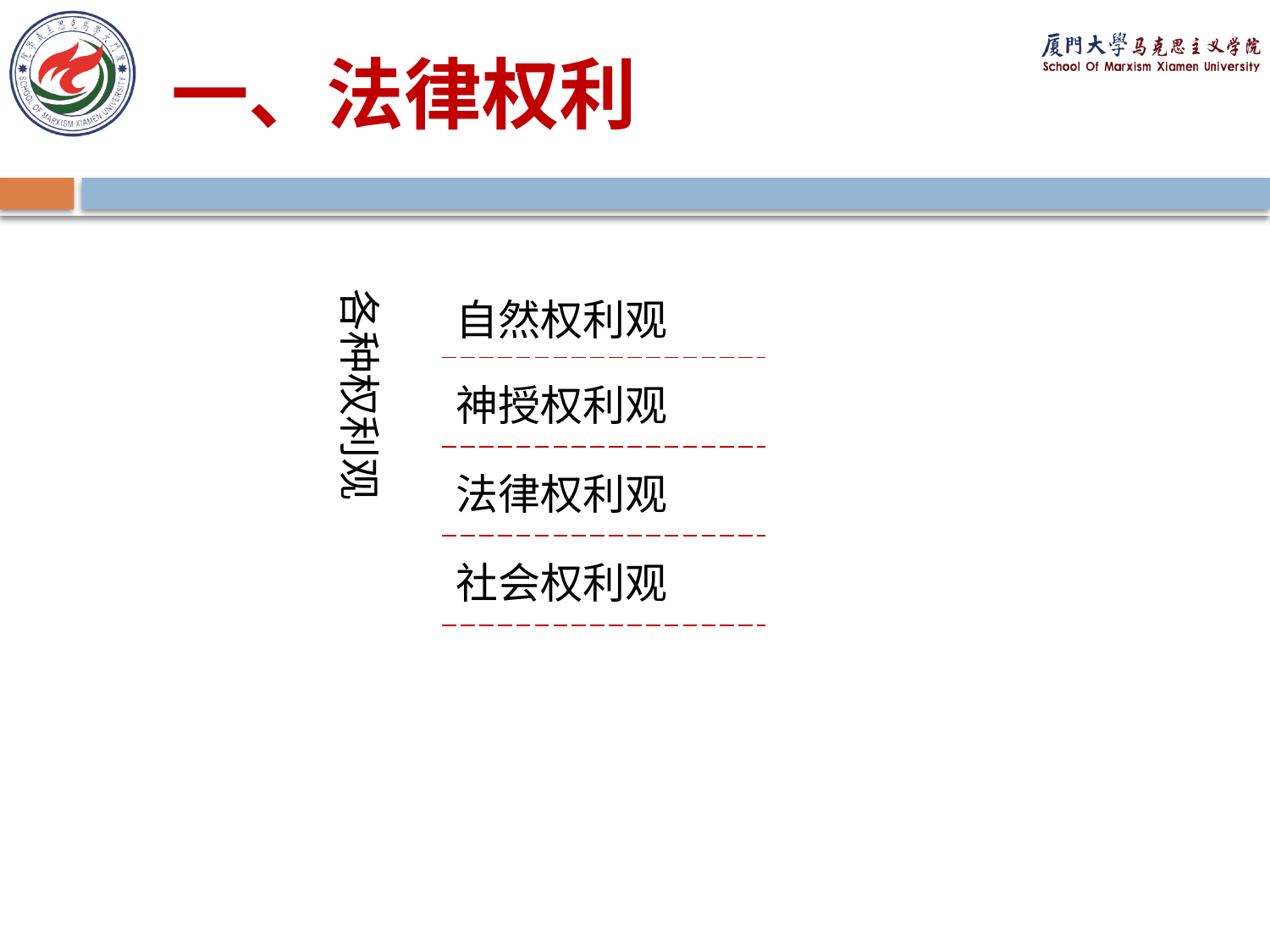

一、法律权利
各种权利观
| 自然权利观 |
| --- |
| 神授权利观 |
| 法律权利观 |
| 社会权利观 |